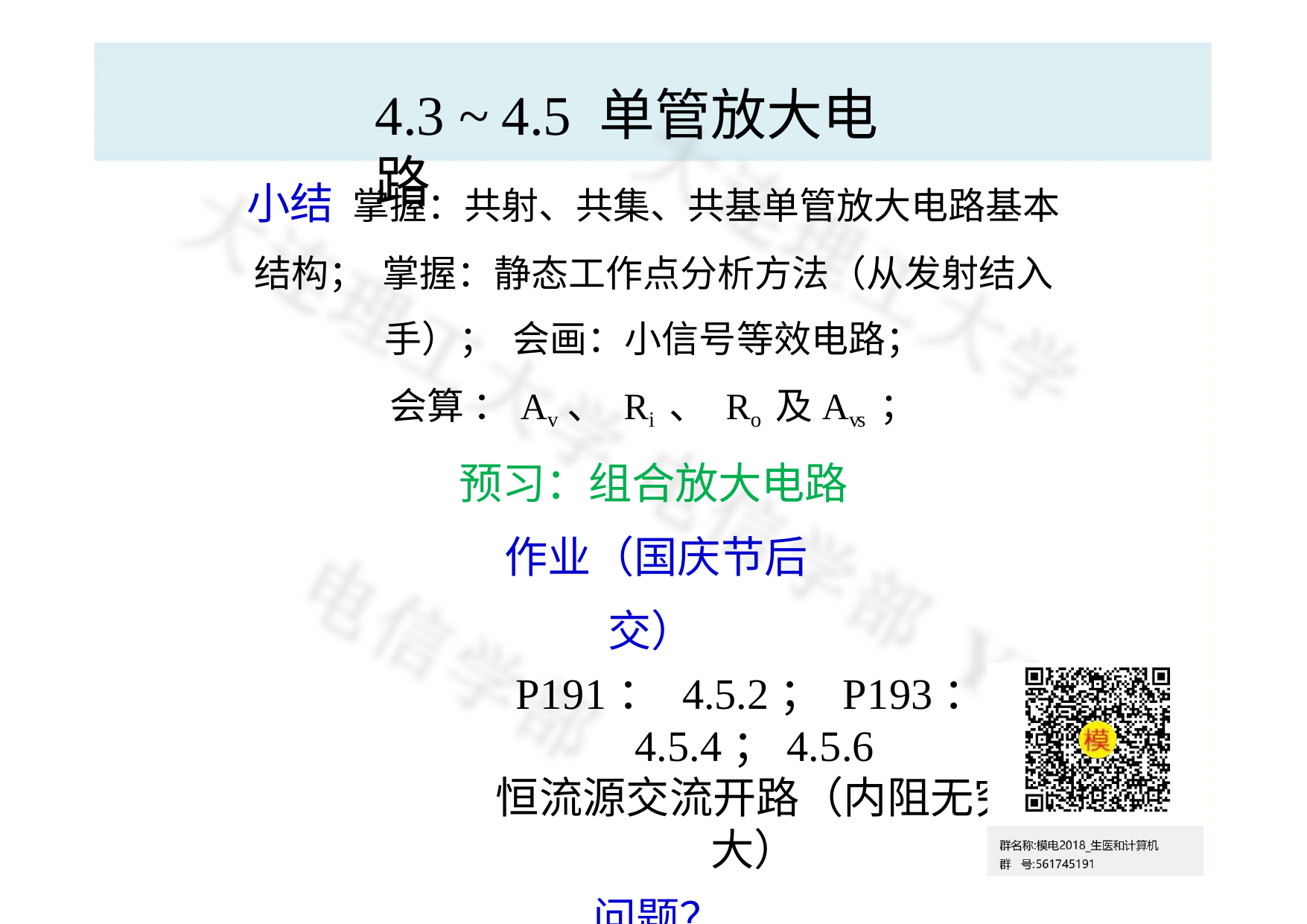

# 4.3 ~ 4.5 单管放大电路
小结  掌握：共射、共集、共基单管放大电路基本结构；  掌握：静态工作点分析方法（从发射结入手）；  会画：小信号等效电路；
会算 ：Av、 Ri 、 Ro 及Avs ；
预习：组合放大电路  作业（国庆节后交）
P191： 4.5.2； P193：4.5.4；4.5.6
恒流源交流开路（内阻无穷大）
问题？

21